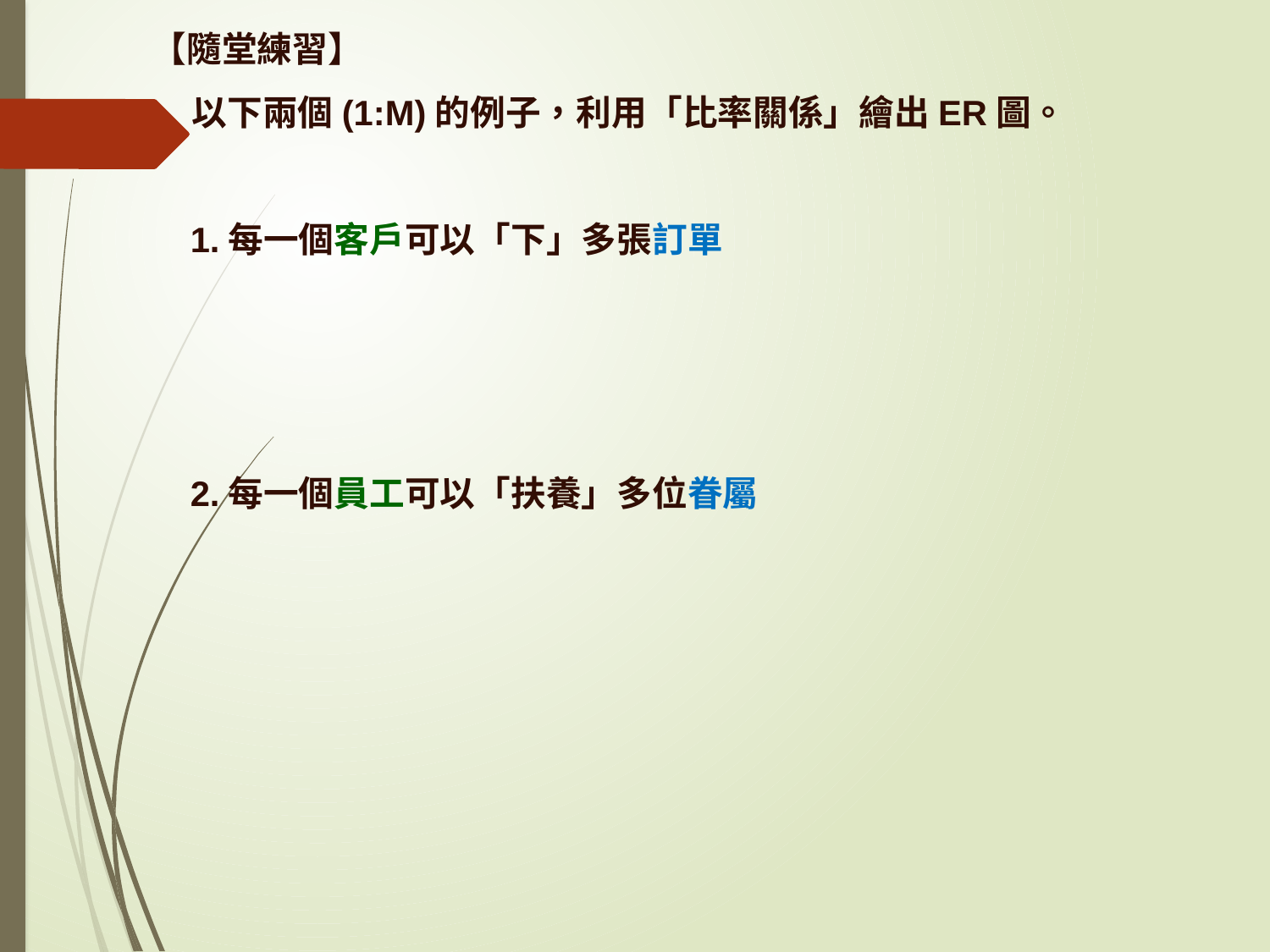

【隨堂練習】
    以下兩個(1:M)的例子，利用「比率關係」繪出ER圖。

    1.每一個客戶可以「下」多張訂單

    2.每一個員工可以「扶養」多位眷屬